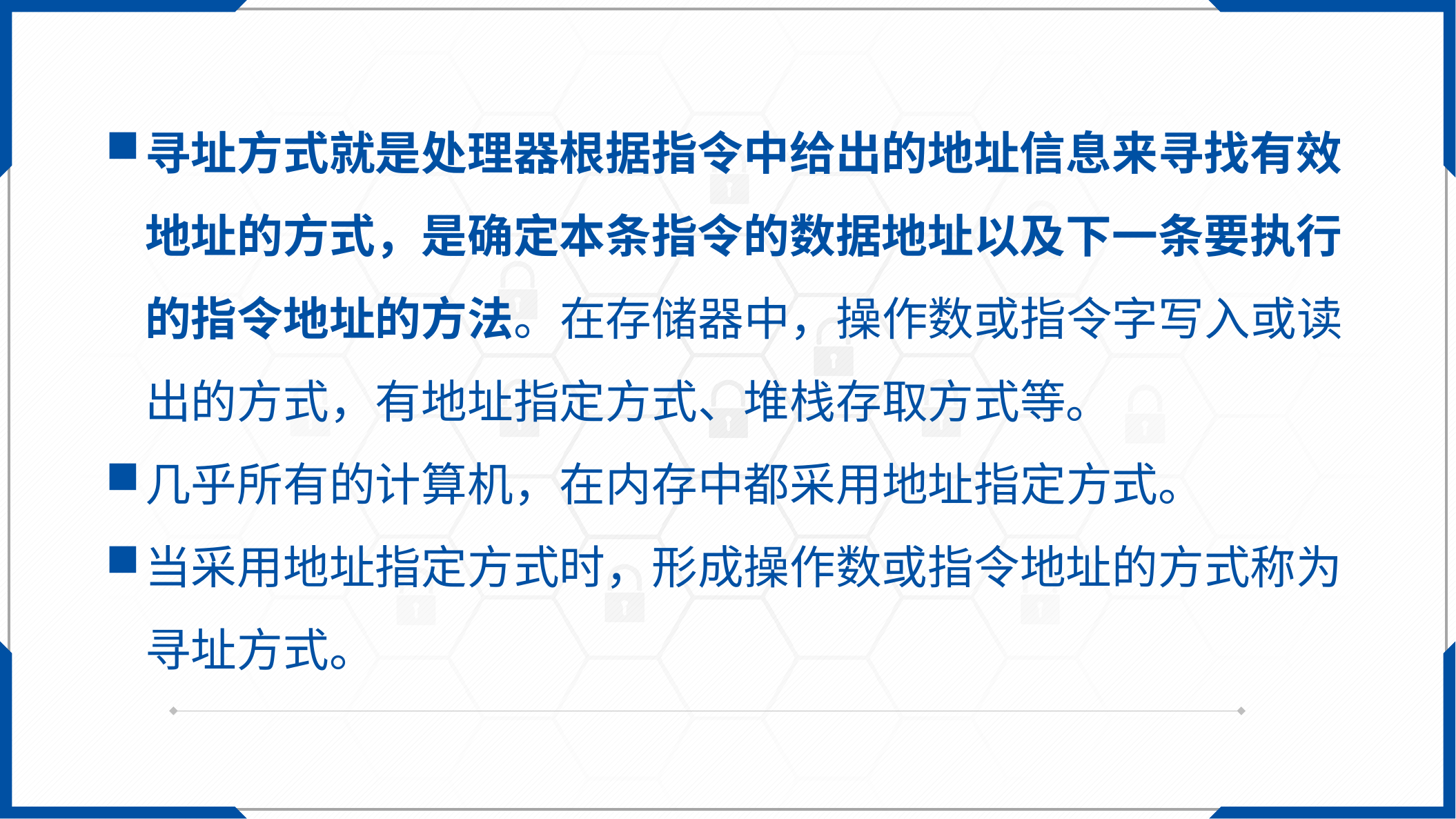

寻址方式就是处理器根据指令中给出的地址信息来寻找有效地址的方式，是确定本条指令的数据地址以及下一条要执行的指令地址的方法。在存储器中，操作数或指令字写入或读出的方式，有地址指定方式、堆栈存取方式等。
几乎所有的计算机，在内存中都采用地址指定方式。
当采用地址指定方式时，形成操作数或指令地址的方式称为寻址方式。